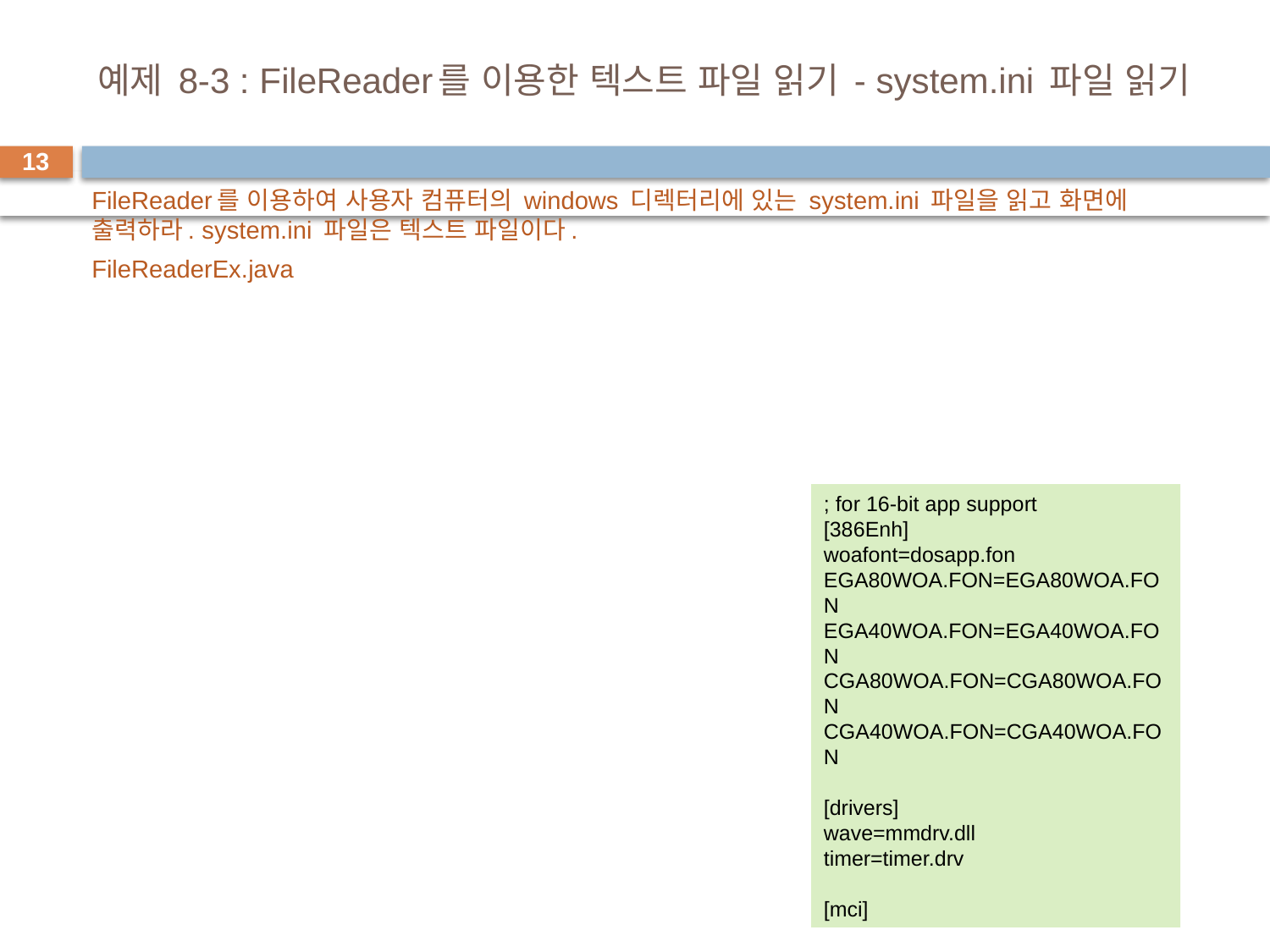

# 예제 8-3 : FileReader를 이용한 텍스트 파일 읽기 - system.ini 파일 읽기
13
FileReader를 이용하여 사용자 컴퓨터의 windows 디렉터리에 있는 system.ini 파일을 읽고 화면에 출력하라. system.ini 파일은 텍스트 파일이다.
FileReaderEx.java
; for 16-bit app support
[386Enh]
woafont=dosapp.fon
EGA80WOA.FON=EGA80WOA.FON
EGA40WOA.FON=EGA40WOA.FON
CGA80WOA.FON=CGA80WOA.FON
CGA40WOA.FON=CGA40WOA.FON

[drivers]
wave=mmdrv.dll
timer=timer.drv

[mci]